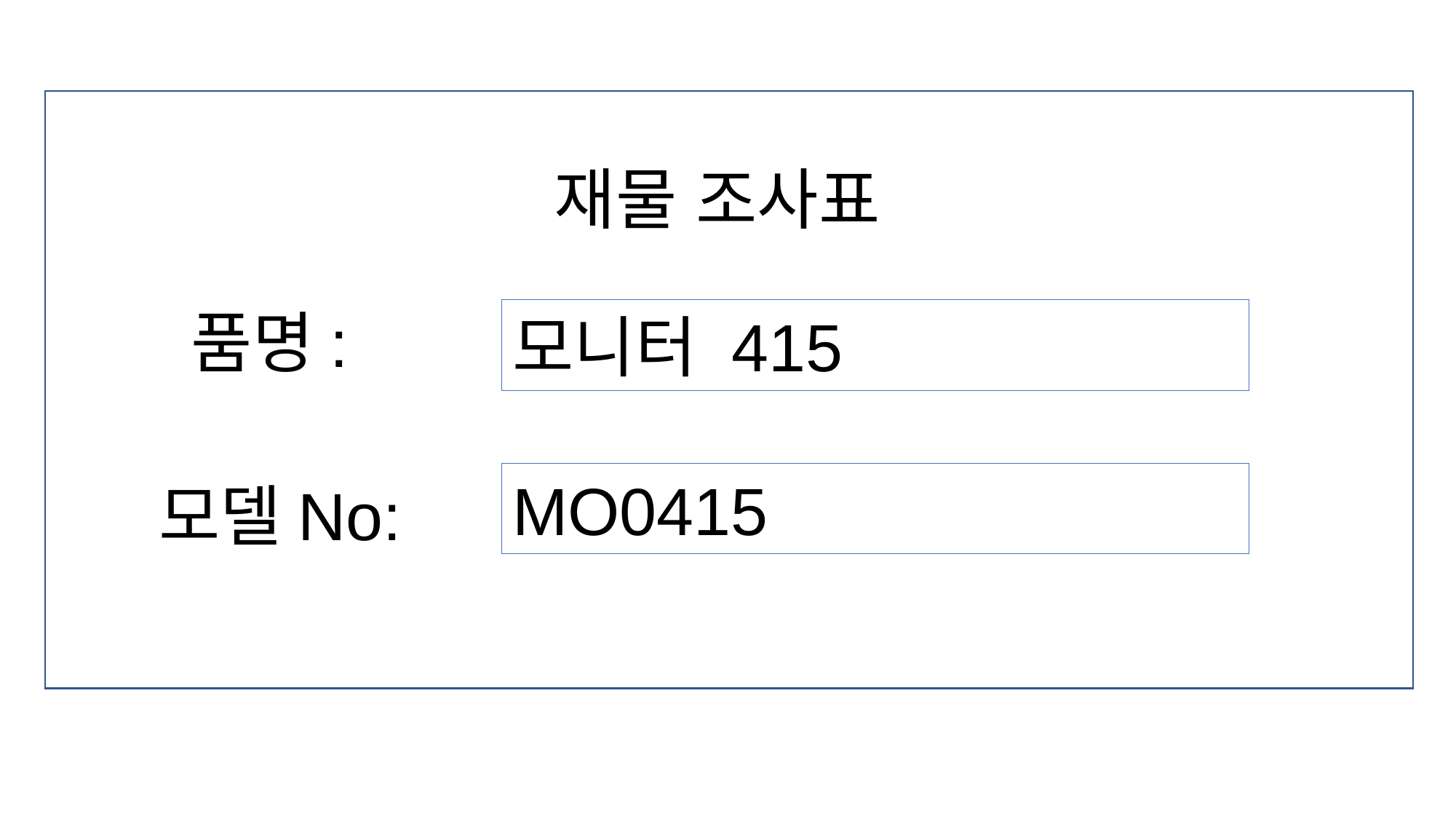

재물 조사표
품명:
모니터 415
MO0415
모델No: